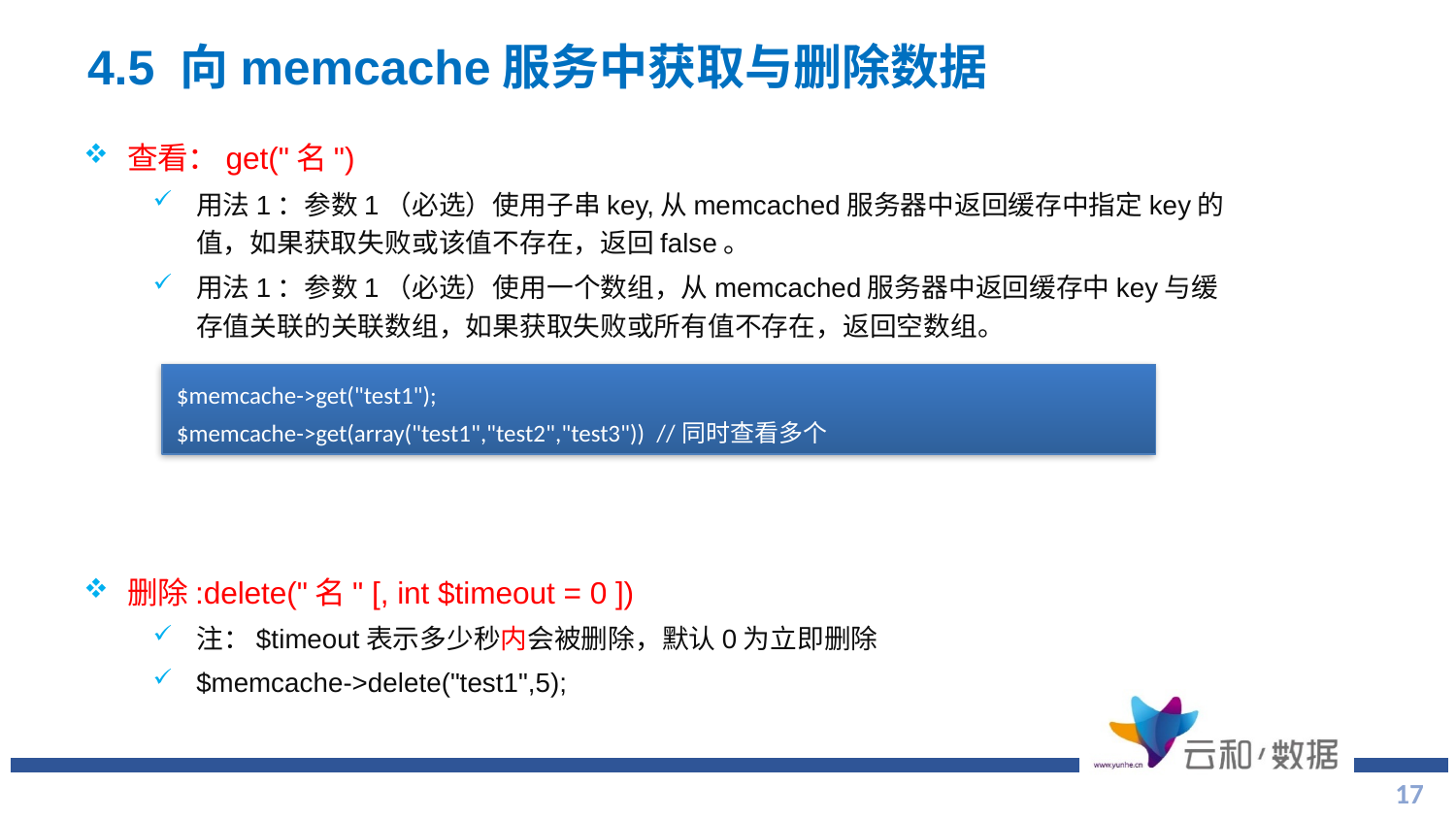

# 4.5 向memcache服务中获取与删除数据
查看：get("名")
用法1：参数1（必选）使用子串key,从memcached服务器中返回缓存中指定key的值，如果获取失败或该值不存在，返回false。
用法1：参数1（必选）使用一个数组，从memcached服务器中返回缓存中key与缓存值关联的关联数组，如果获取失败或所有值不存在，返回空数组。

删除:delete("名" [, int $timeout = 0 ])
注：$timeout表示多少秒内会被删除，默认0为立即删除
$memcache->delete("test1",5);
$memcache->get("test1");
$memcache->get(array("test1","test2","test3"))  //同时查看多个
17